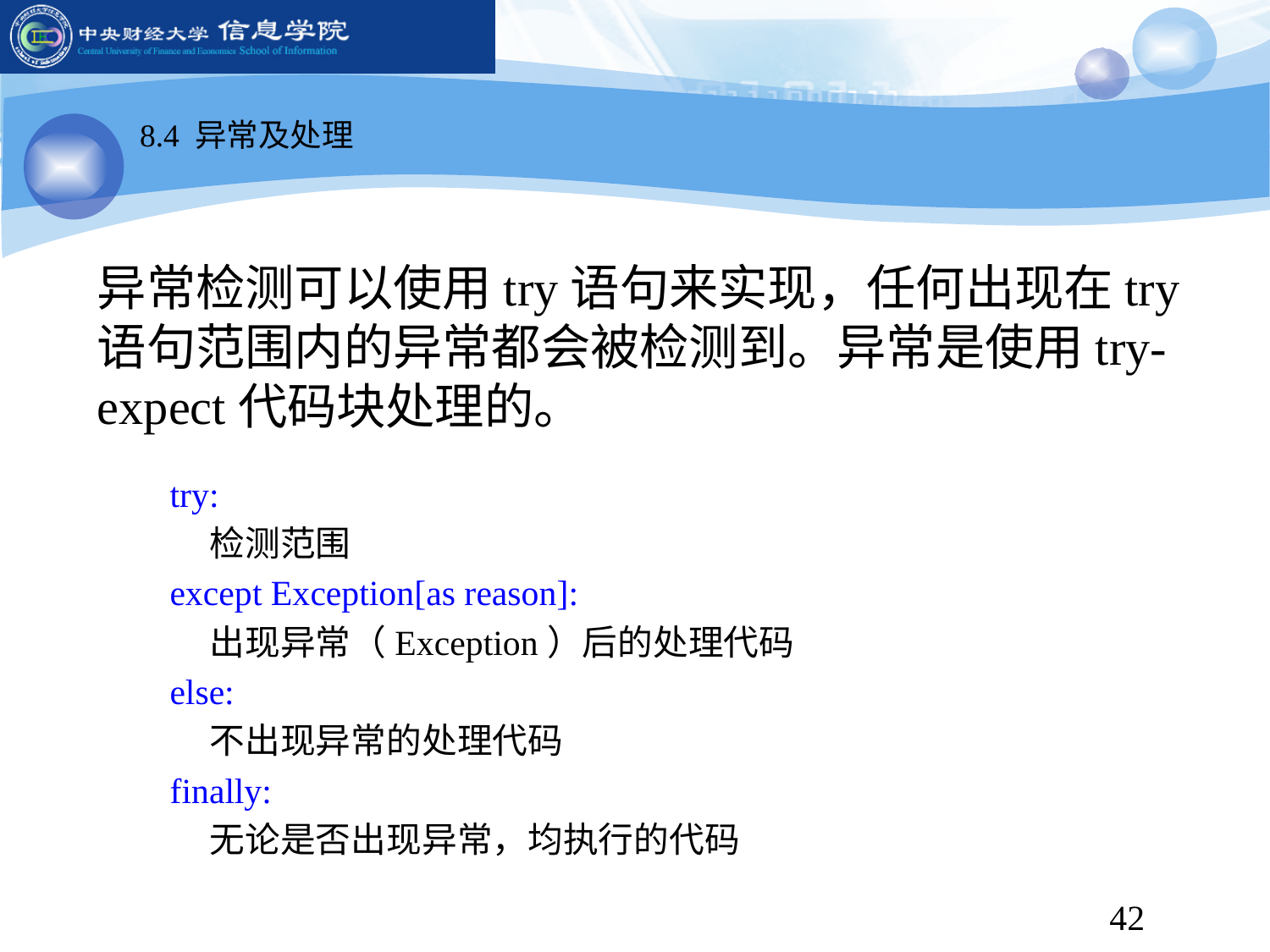

8.4 异常及处理
异常检测可以使用try语句来实现，任何出现在try语句范围内的异常都会被检测到。异常是使用try-expect代码块处理的。
try:
    检测范围
except Exception[as reason]:
    出现异常（Exception）后的处理代码
else:
    不出现异常的处理代码
finally:
    无论是否出现异常，均执行的代码